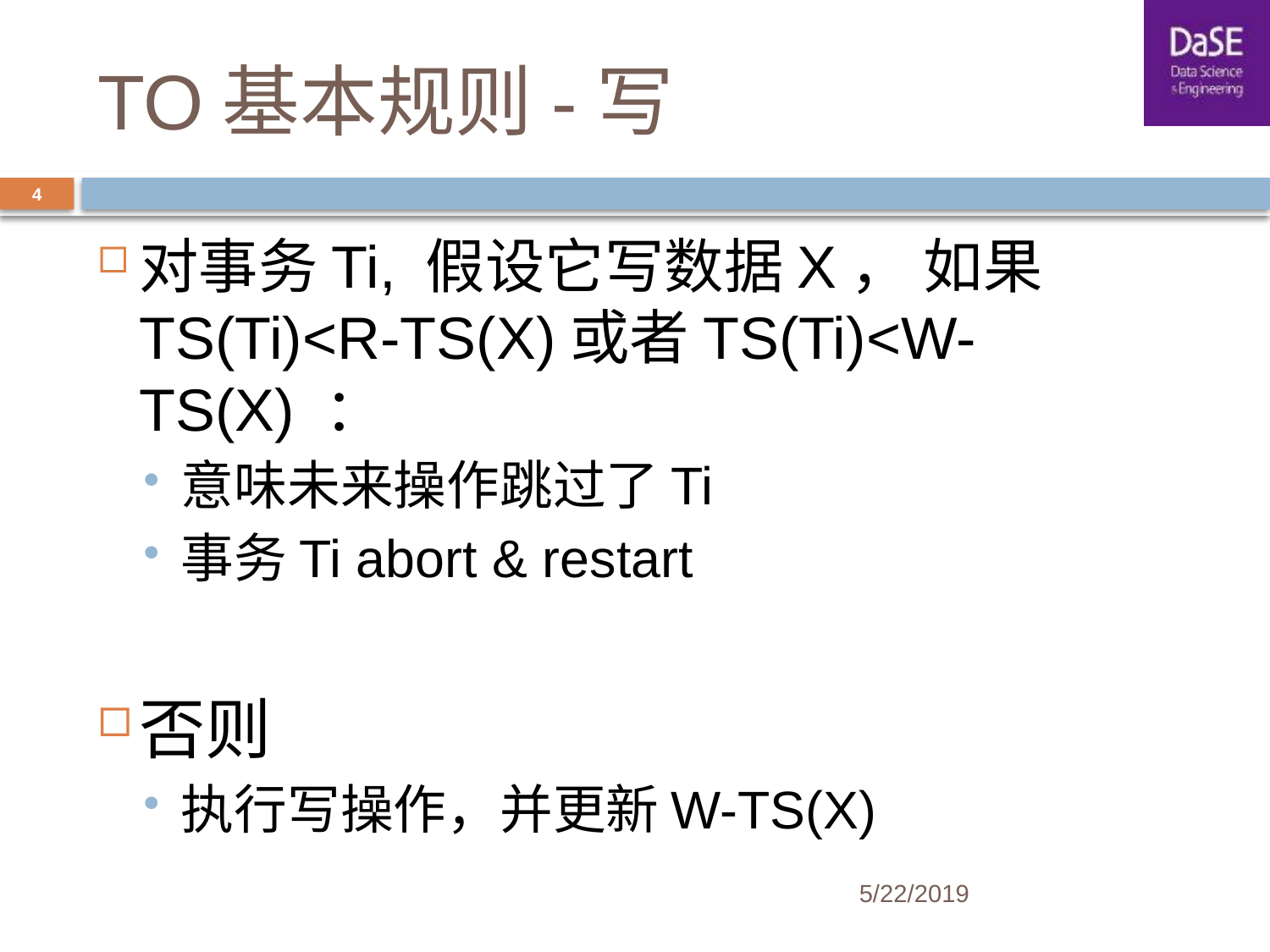

# TO基本规则-写
4
对事务Ti, 假设它写数据X， 如果TS(Ti)<R-TS(X)或者TS(Ti)<W-TS(X) ：
意味未来操作跳过了Ti
事务Ti abort & restart

否则
执行写操作，并更新W-TS(X)
5/22/2019